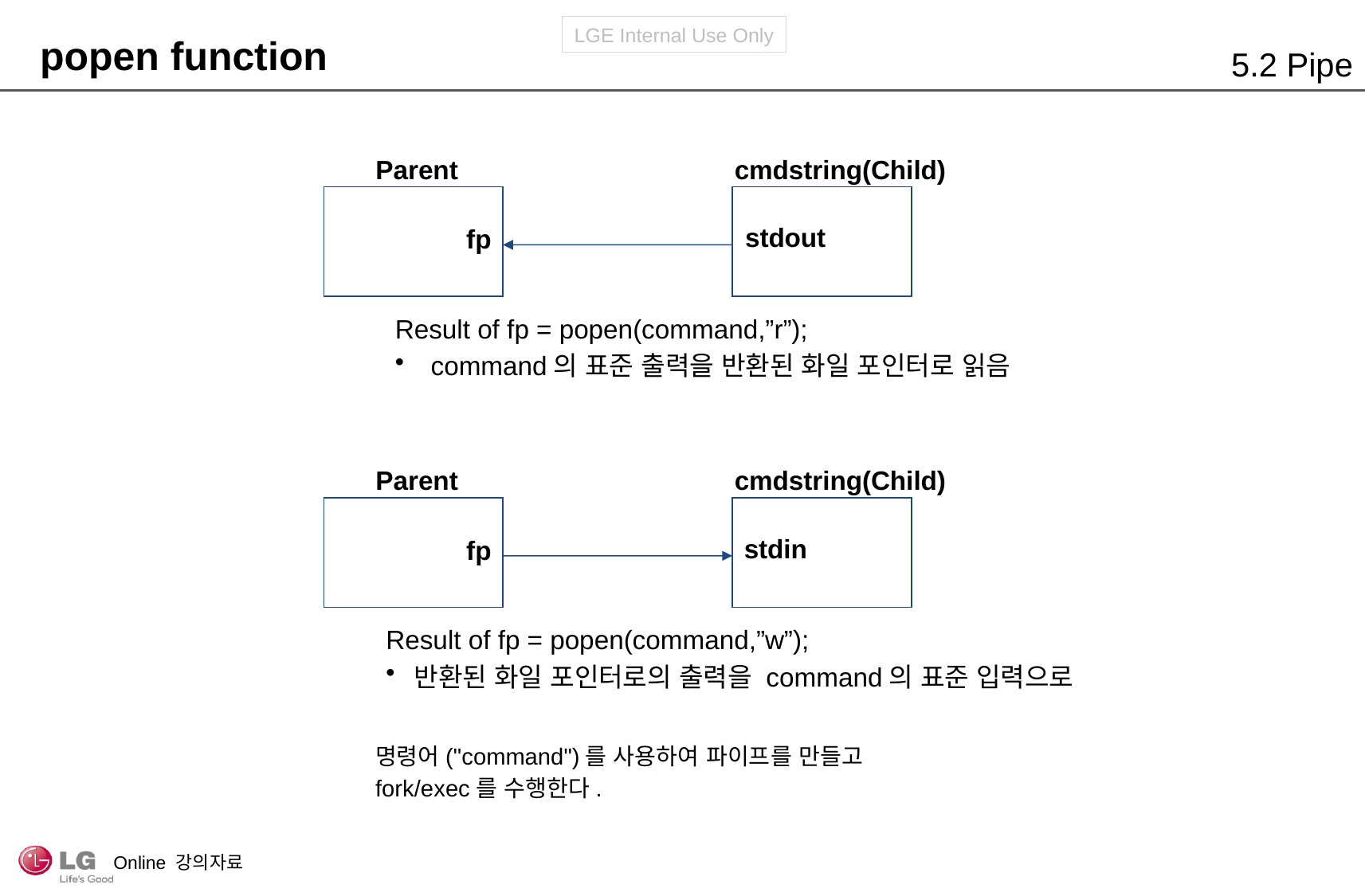

popen function
5.2 Pipe

Parent
cmdstring(Child)

stdout
fp

Result of fp = popen(command,”r”);
 command의 표준 출력을 반환된 화일 포인터로 읽음
Parent
cmdstring(Child)

stdin
fp

Result of fp = popen(command,”w”);
반환된 화일 포인터로의 출력을 command의 표준 입력으로
명령어("command")를 사용하여 파이프를 만들고
fork/exec를 수행한다.